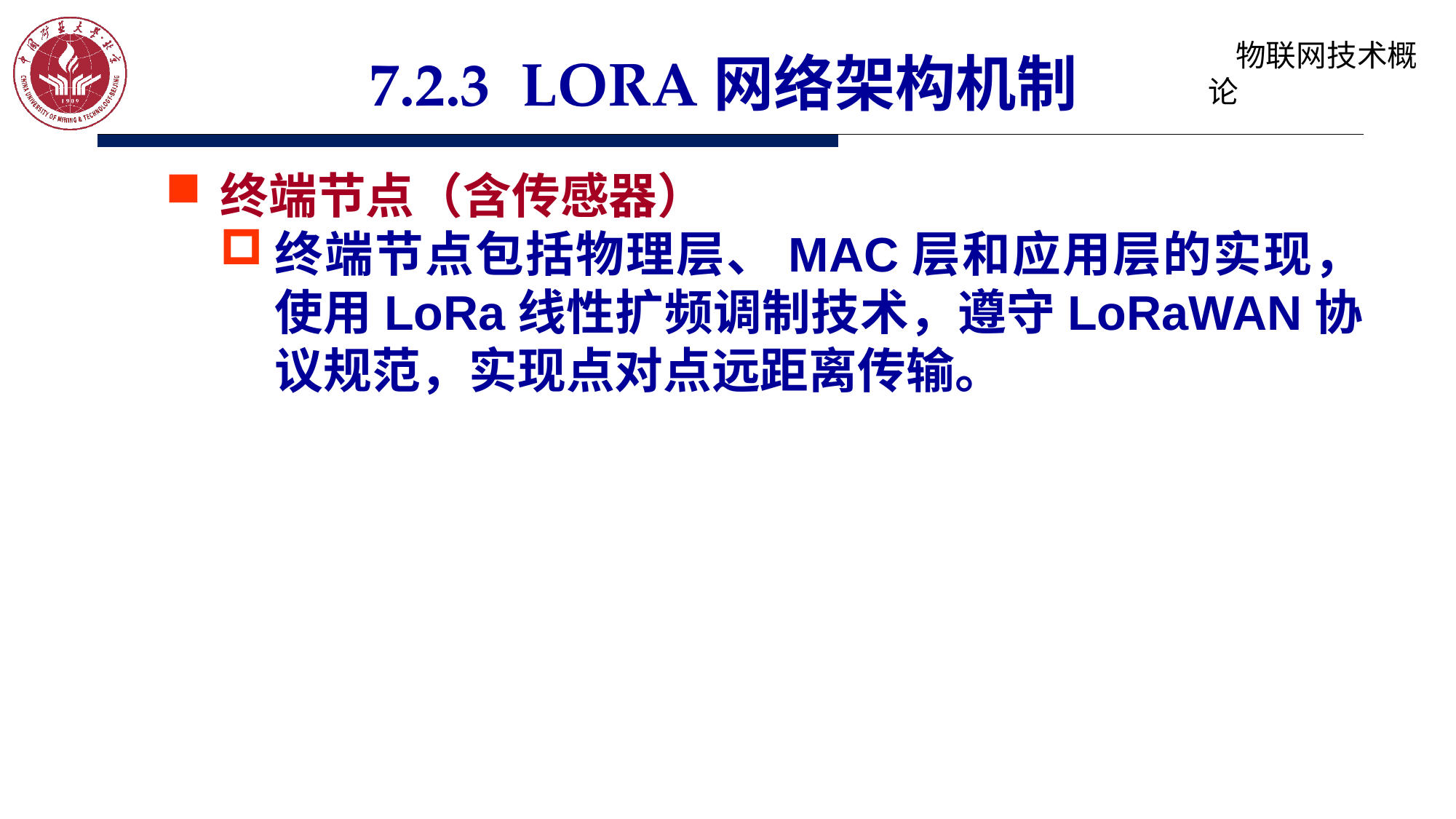

# 7.2.3  LoRa网络架构机制
终端节点（含传感器）
终端节点包括物理层、MAC层和应用层的实现，使用LoRa线性扩频调制技术，遵守LoRaWAN协议规范，实现点对点远距离传输。